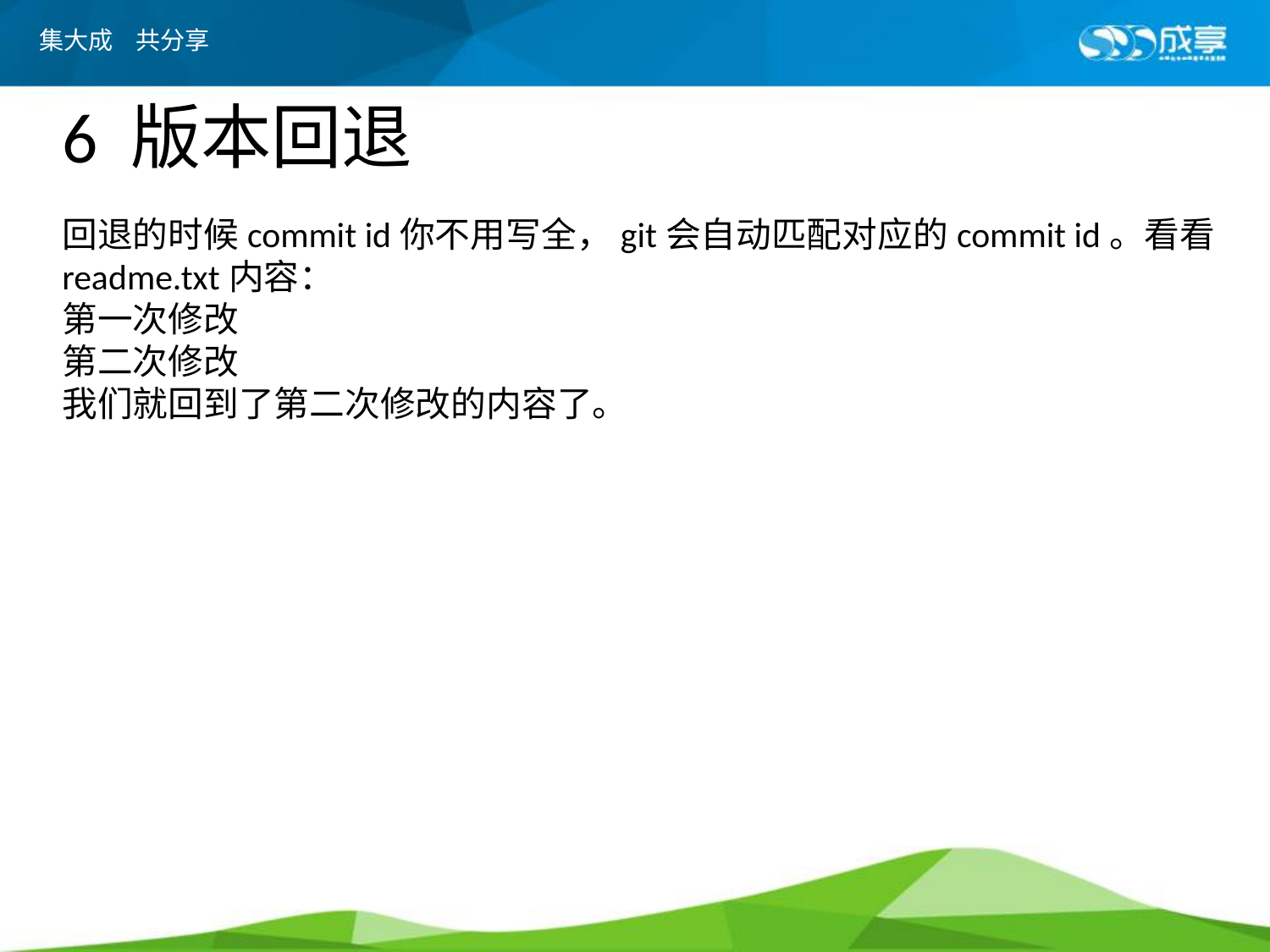

6 版本回退
回退的时候commit id你不用写全，git会自动匹配对应的commit id。看看readme.txt内容：
第一次修改
第二次修改
我们就回到了第二次修改的内容了。